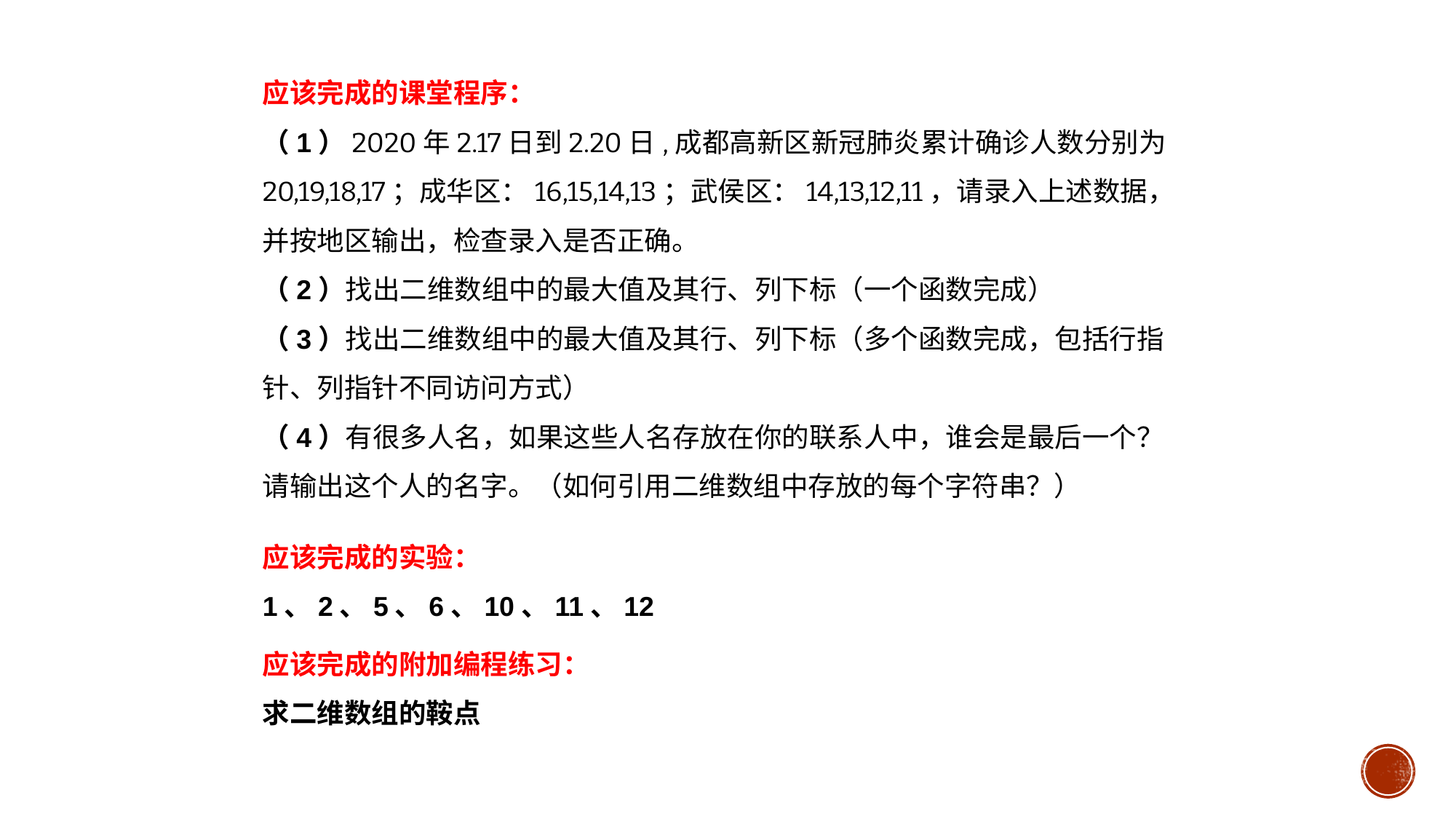

# 应该完成的课堂程序： （1）2020年2.17日到2.20日,成都高新区新冠肺炎累计确诊人数分别为20,19,18,17；成华区：16,15,14,13；武侯区：14,13,12,11，请录入上述数据，并按地区输出，检查录入是否正确。 （2）找出二维数组中的最大值及其行、列下标（一个函数完成） （3）找出二维数组中的最大值及其行、列下标（多个函数完成，包括行指针、列指针不同访问方式） （4）有很多人名，如果这些人名存放在你的联系人中，谁会是最后一个？请输出这个人的名字。（如何引用二维数组中存放的每个字符串？）
应该完成的实验：
1、2、5、6、10、11、12
应该完成的附加编程练习：
求二维数组的鞍点